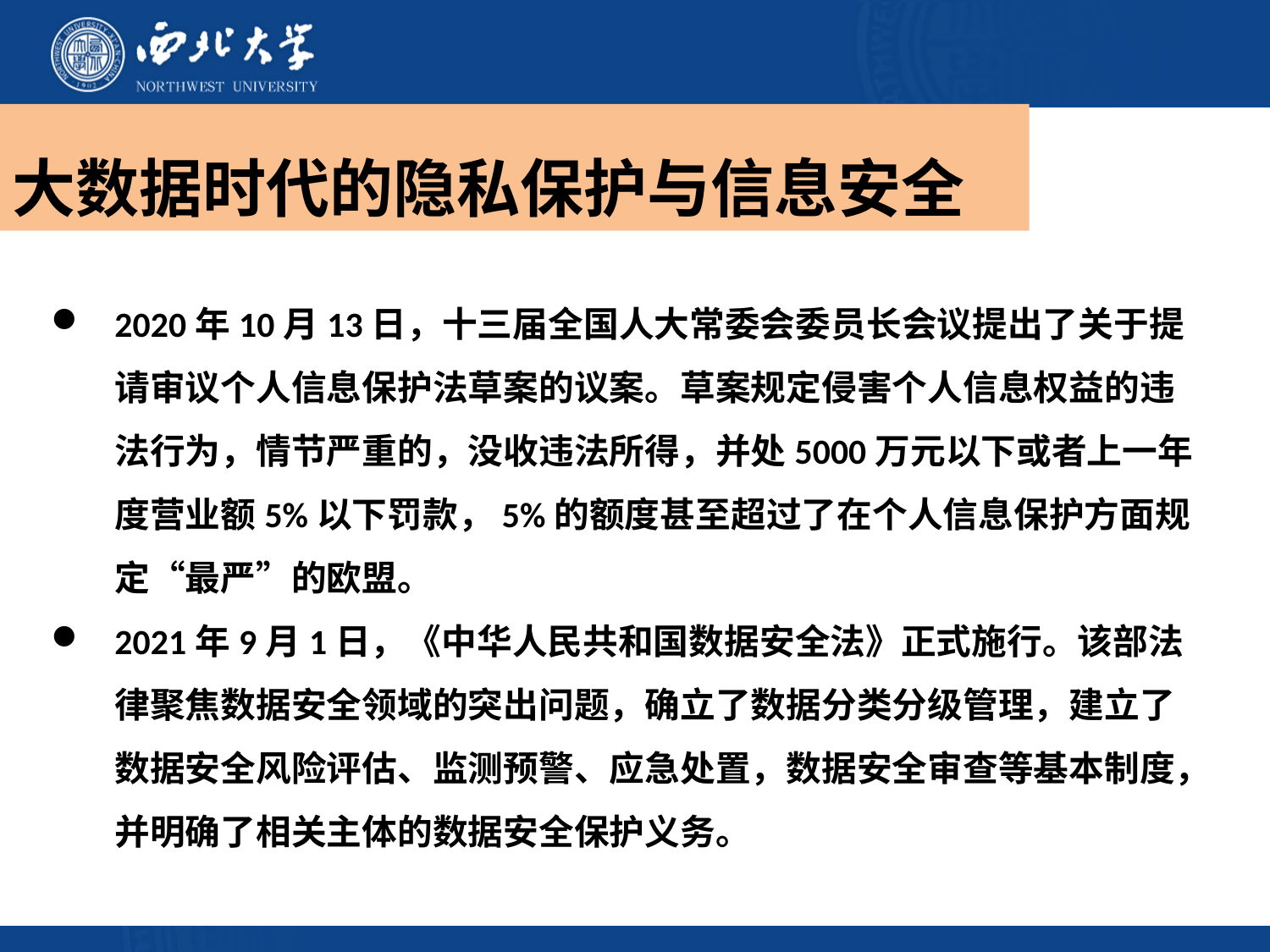

大数据时代的隐私保护与信息安全
2020年10月13日，十三届全国人大常委会委员长会议提出了关于提请审议个人信息保护法草案的议案。草案规定侵害个人信息权益的违法行为，情节严重的，没收违法所得，并处5000万元以下或者上一年度营业额5%以下罚款，5%的额度甚至超过了在个人信息保护方面规定“最严”的欧盟。
2021年9月1日，《中华人民共和国数据安全法》正式施行。该部法律聚焦数据安全领域的突出问题，确立了数据分类分级管理，建立了数据安全风险评估、监测预警、应急处置，数据安全审查等基本制度，并明确了相关主体的数据安全保护义务。